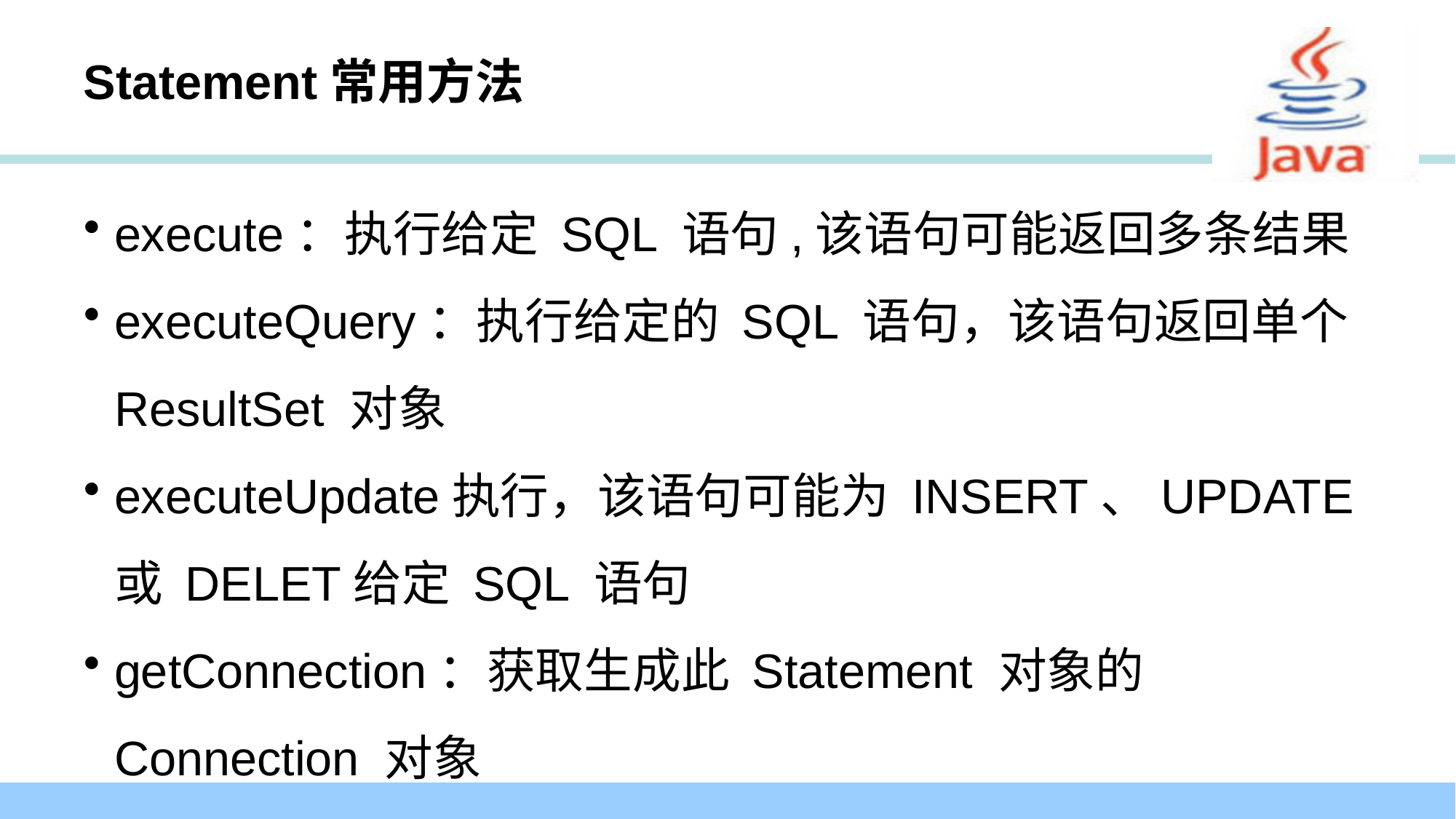

# Statement常用方法
execute：执行给定 SQL 语句,该语句可能返回多条结果
executeQuery：执行给定的 SQL 语句，该语句返回单个 ResultSet 对象
executeUpdate执行，该语句可能为 INSERT、UPDATE 或 DELET给定 SQL 语句
getConnection：获取生成此 Statement 对象的 Connection 对象